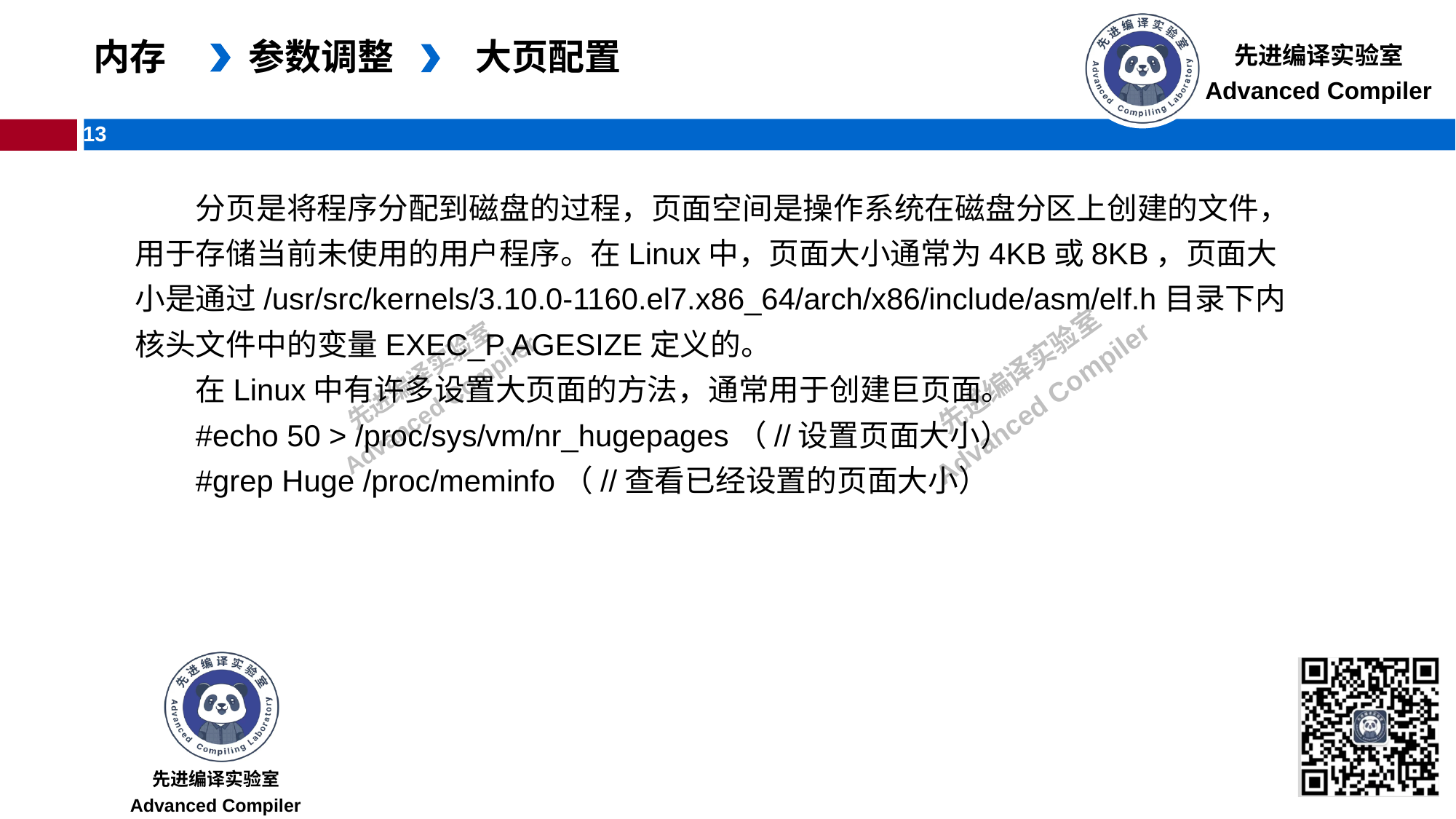

内存
参数调整
大页配置

分页是将程序分配到磁盘的过程，页面空间是操作系统在磁盘分区上创建的文件，用于存储当前未使用的用户程序。在Linux中，页面大小通常为4KB或8KB，页面大小是通过/usr/src/kernels/3.10.0-1160.el7.x86_64/arch/x86/include/asm/elf.h目录下内核头文件中的变量EXEC_P AGESIZE定义的。
在Linux中有许多设置大页面的方法，通常用于创建巨页面。
#echo 50 > /proc/sys/vm/nr_hugepages（//设置页面大小）
#grep Huge /proc/meminfo（//查看已经设置的页面大小）